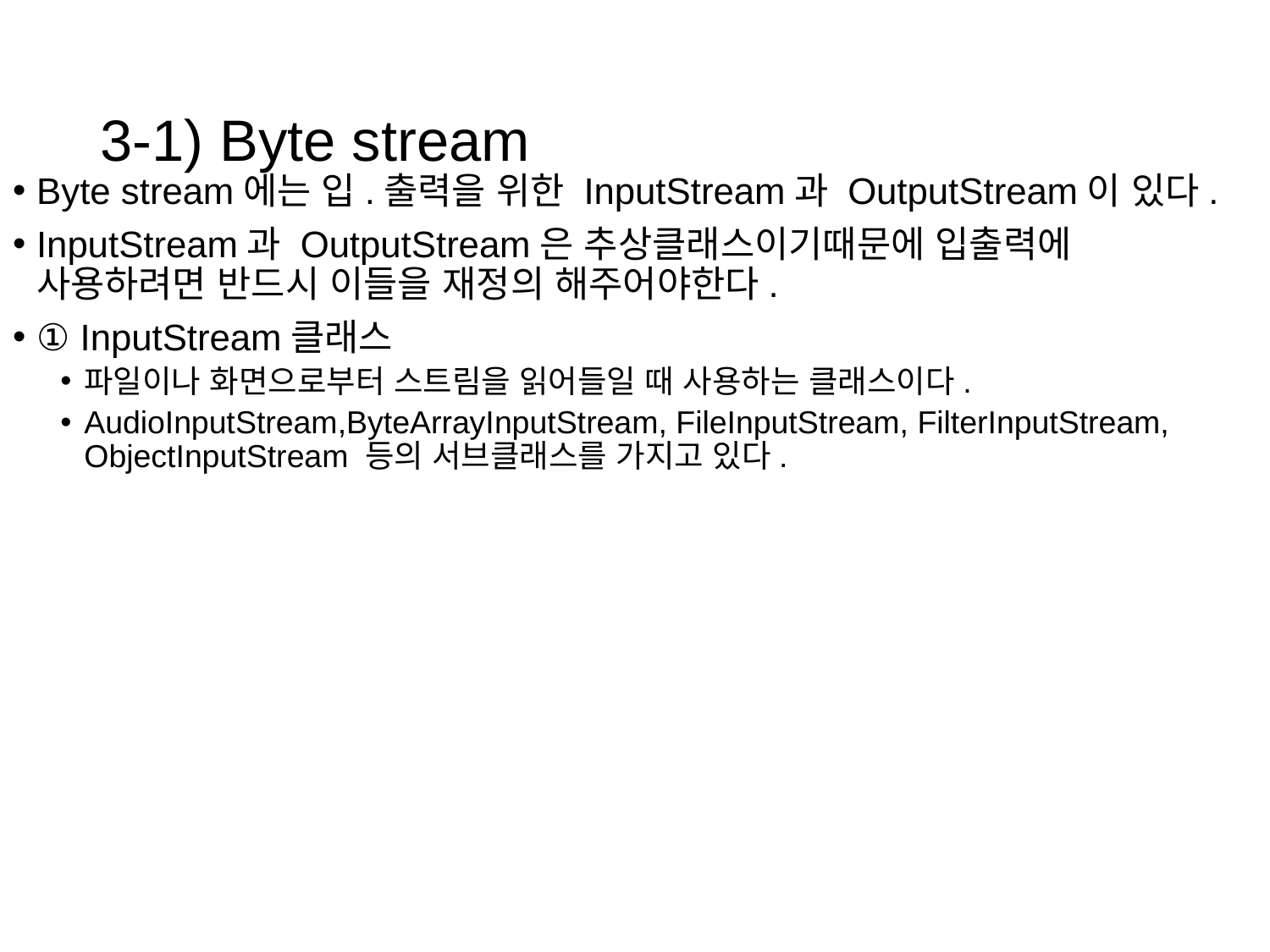

# 3-1) Byte stream
Byte stream에는 입.출력을 위한 InputStream과 OutputStream이 있다.
InputStream과 OutputStream은 추상클래스이기때문에 입출력에 사용하려면 반드시 이들을 재정의 해주어야한다.
① InputStream클래스
파일이나 화면으로부터 스트림을 읽어들일 때 사용하는 클래스이다.
AudioInputStream,ByteArrayInputStream, FileInputStream, FilterInputStream, ObjectInputStream 등의 서브클래스를 가지고 있다.